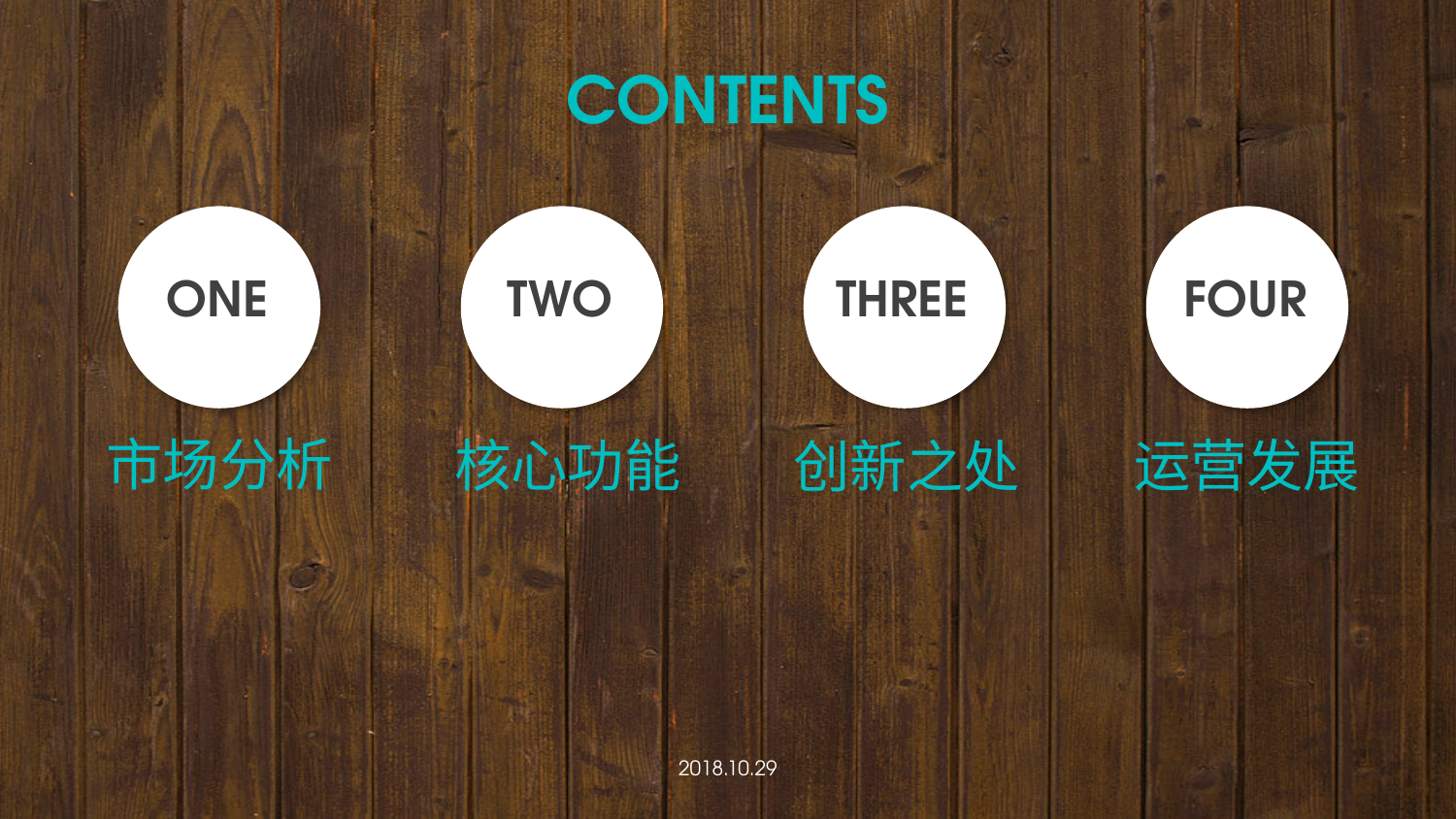

CONTENTS

ONE
TWO
THREE
FOUR
市场分析
核心功能
运营发展
创新之处
2018.10.29